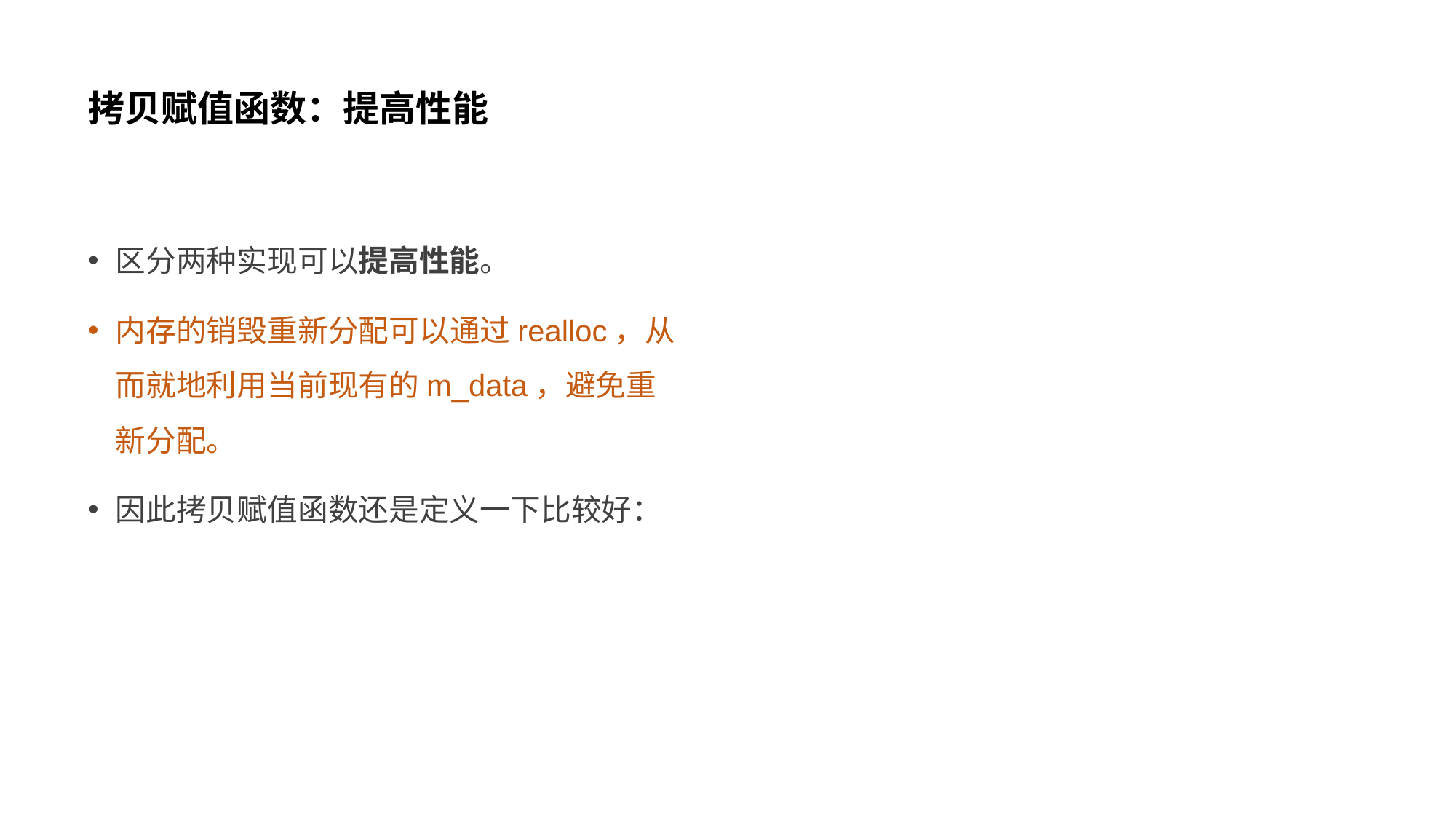

# 拷贝赋值函数：提高性能
区分两种实现可以提高性能。
内存的销毁重新分配可以通过realloc，从而就地利用当前现有的m_data，避免重新分配。
因此拷贝赋值函数还是定义一下比较好：